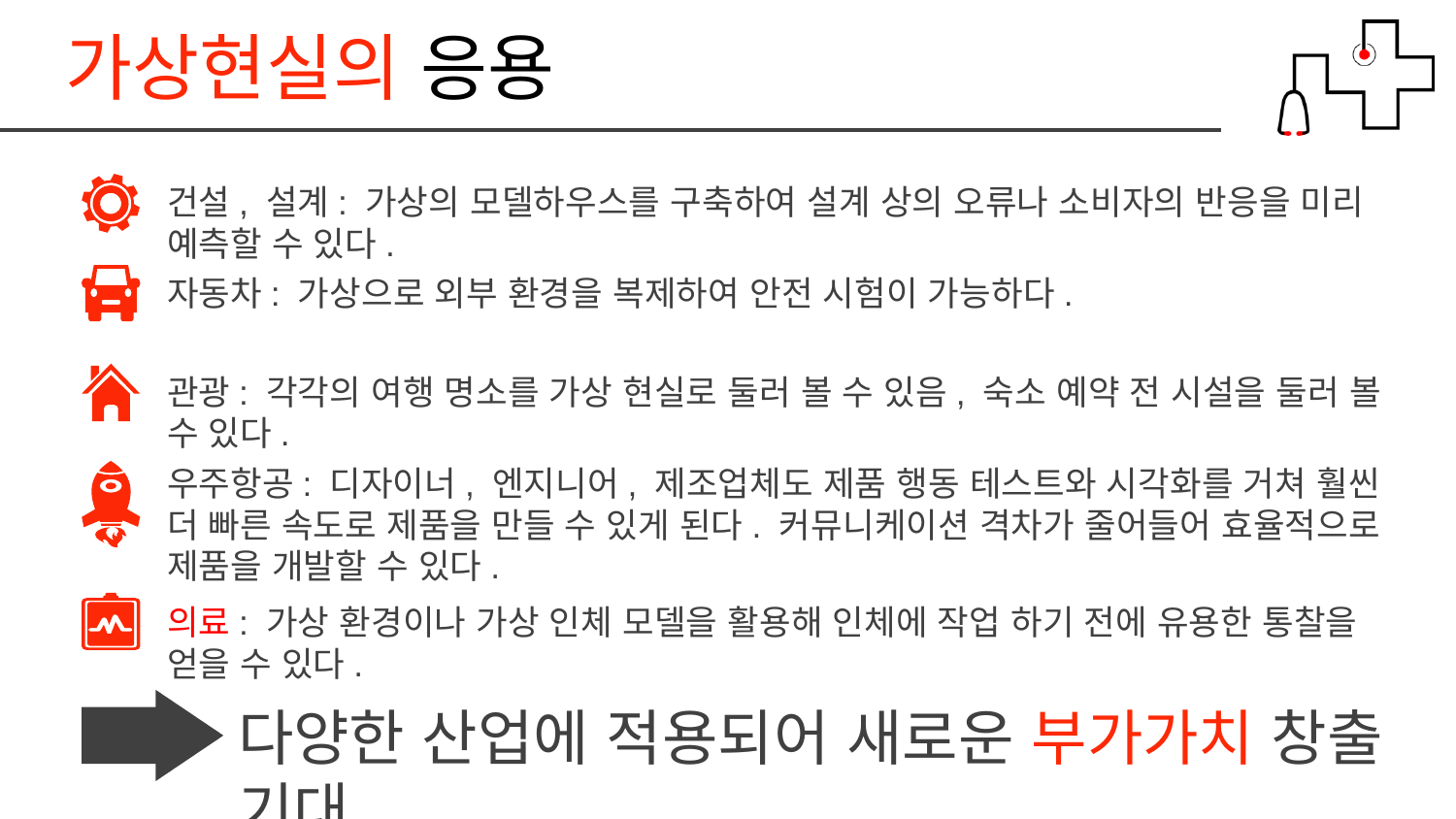

가상현실의 응용

건설, 설계: 가상의 모델하우스를 구축하여 설계 상의 오류나 소비자의 반응을 미리 예측할 수 있다.

자동차: 가상으로 외부 환경을 복제하여 안전 시험이 가능하다.

관광: 각각의 여행 명소를 가상 현실로 둘러 볼 수 있음, 숙소 예약 전 시설을 둘러 볼 수 있다.
우주항공: 디자이너, 엔지니어, 제조업체도 제품 행동 테스트와 시각화를 거쳐 훨씬 더 빠른 속도로 제품을 만들 수 있게 된다. 커뮤니케이션 격차가 줄어들어 효율적으로 제품을 개발할 수 있다.

의료: 가상 환경이나 가상 인체 모델을 활용해 인체에 작업 하기 전에 유용한 통찰을 얻을 수 있다.

다양한 산업에 적용되어 새로운 부가가치 창출 기대